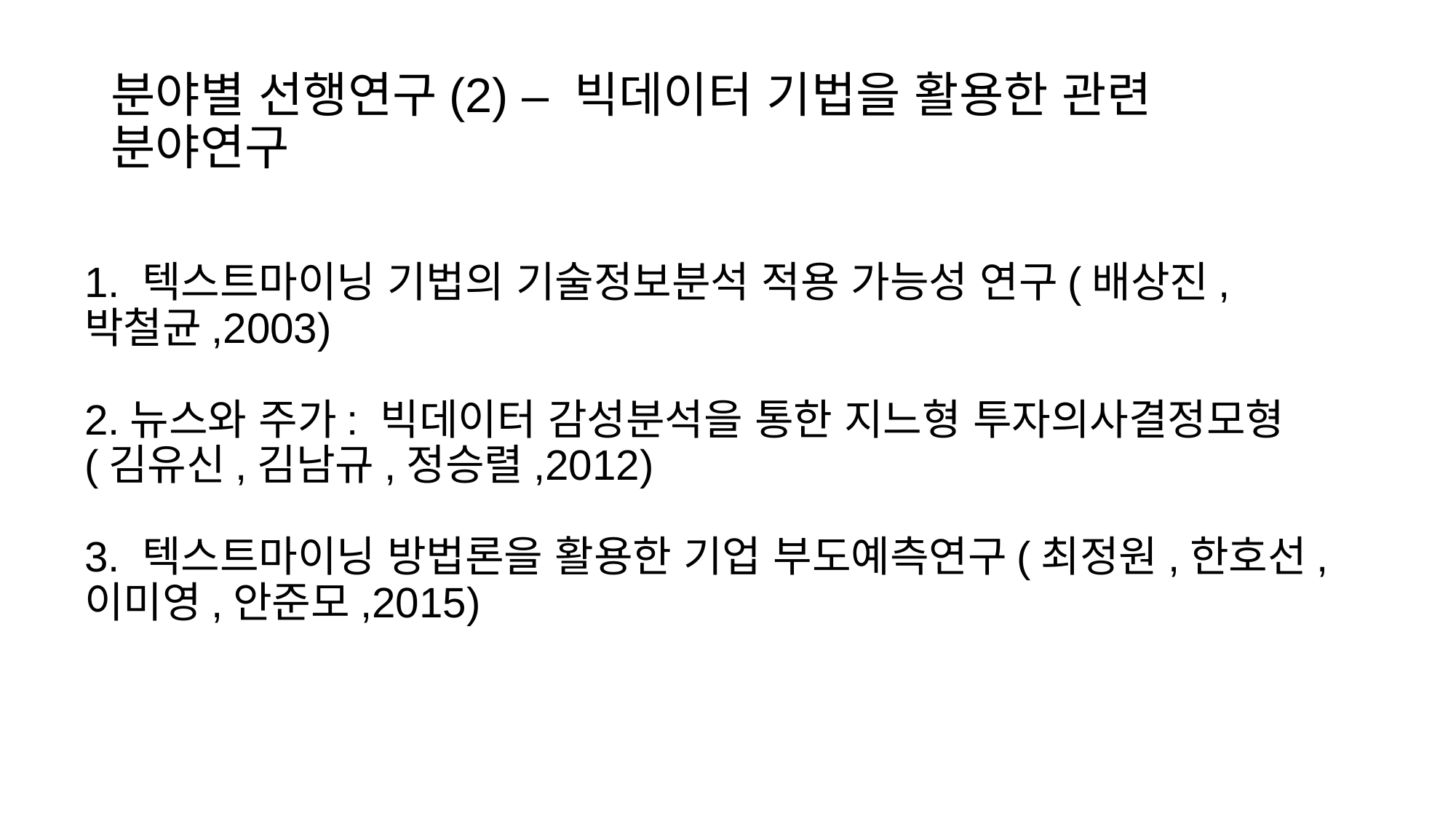

# 분야별 선행연구(2) – 빅데이터 기법을 활용한 관련 분야연구
1. 텍스트마이닝 기법의 기술정보분석 적용 가능성 연구(배상진,박철균,2003)

2.뉴스와 주가: 빅데이터 감성분석을 통한 지느형 투자의사결정모형(김유신,김남규,정승렬,2012)

3. 텍스트마이닝 방법론을 활용한 기업 부도예측연구(최정원,한호선,이미영,안준모,2015)